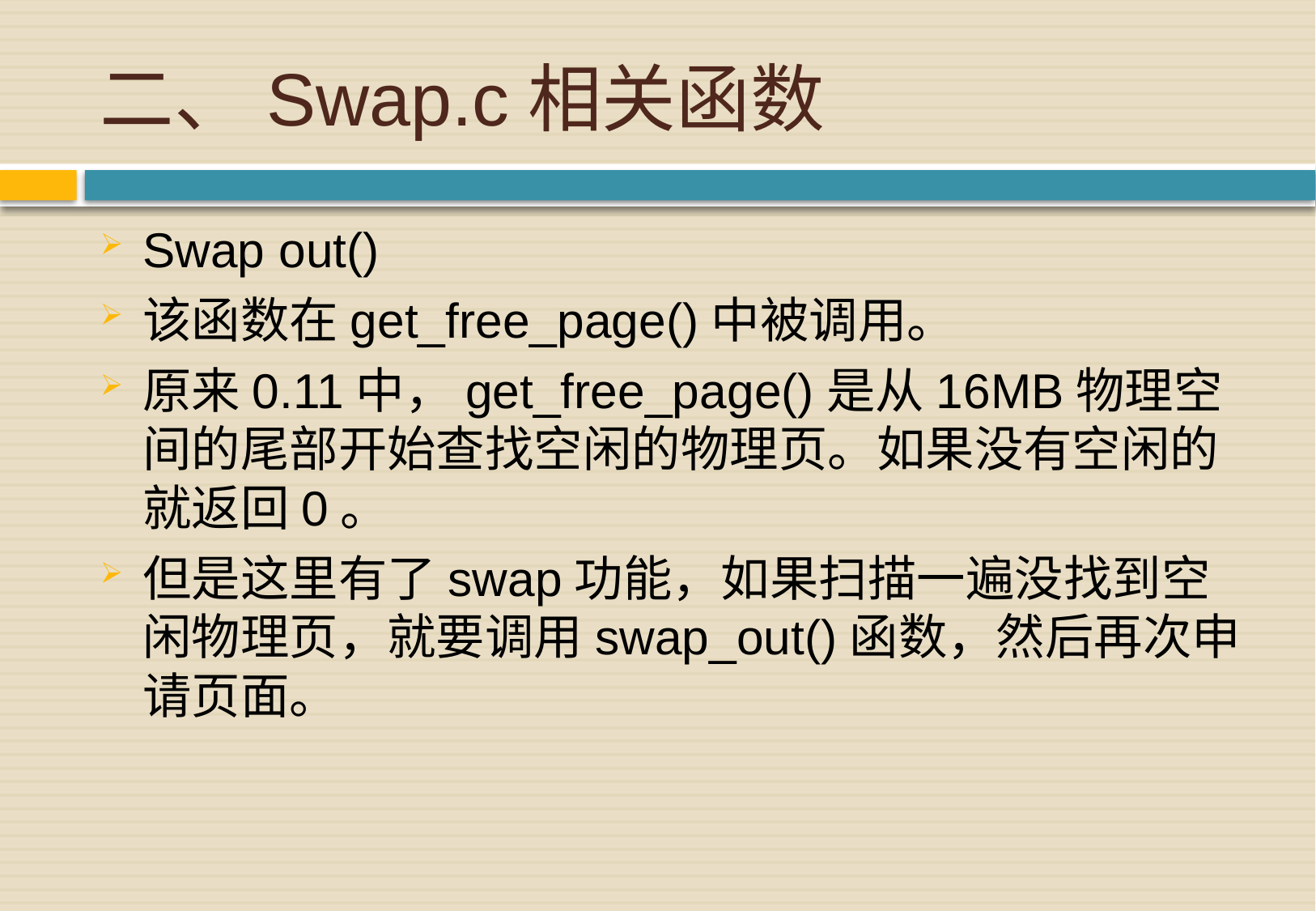

# 二、Swap.c相关函数
Swap out()
该函数在get_free_page()中被调用。
原来0.11中，get_free_page()是从16MB物理空间的尾部开始查找空闲的物理页。如果没有空闲的就返回0。
但是这里有了swap功能，如果扫描一遍没找到空闲物理页，就要调用swap_out()函数，然后再次申请页面。